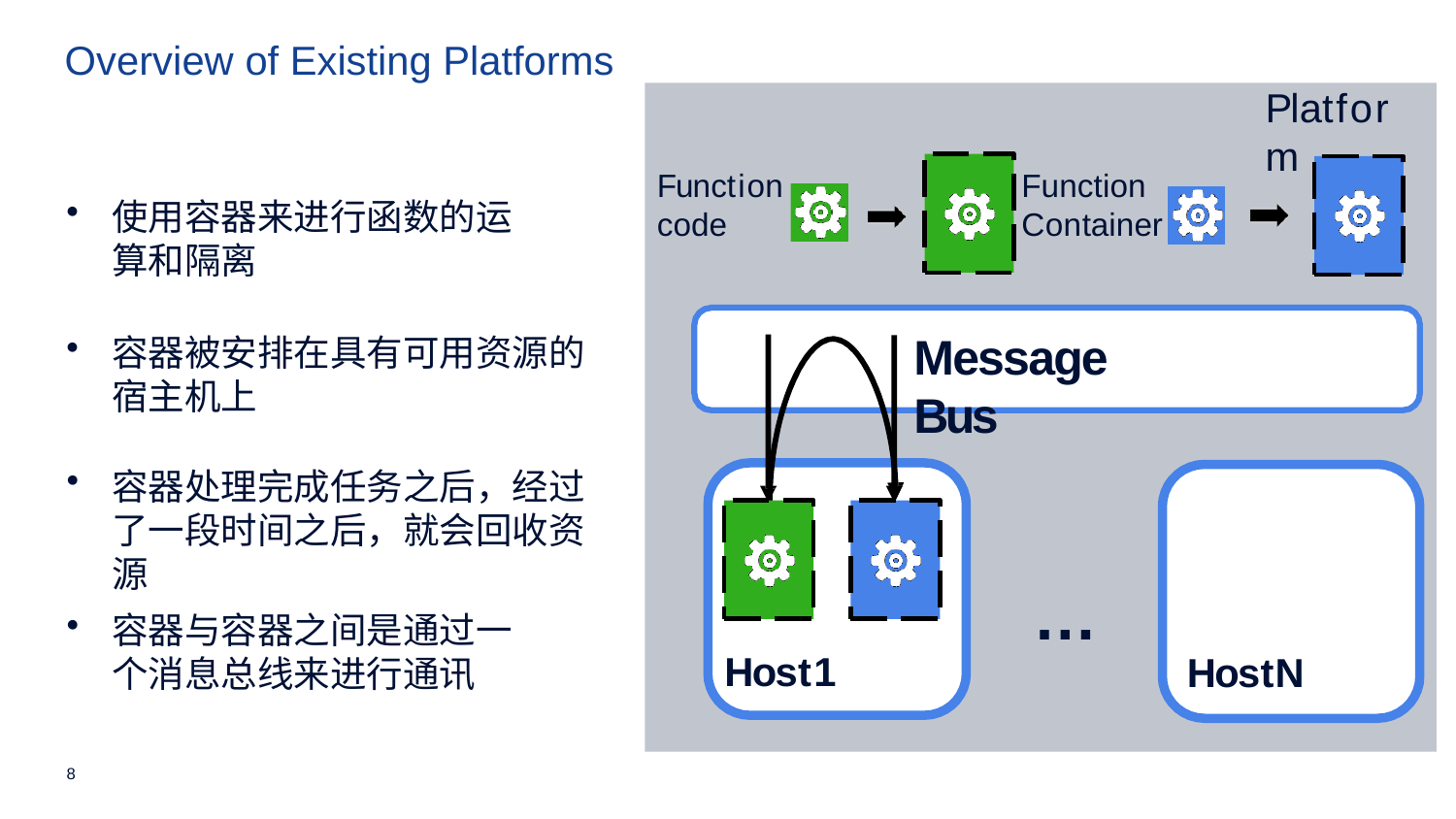

Overview of Existing Platforms
Platform

Function
code
Function
Container
使用容器来进行函数的运算和隔离
Message Bus
容器被安排在具有可用资源的宿主机上

容器处理完成任务之后，经过了一段时间之后，就会回收资源
…
容器与容器之间是通过一个消息总线来进行通讯
Host1
HostN
8